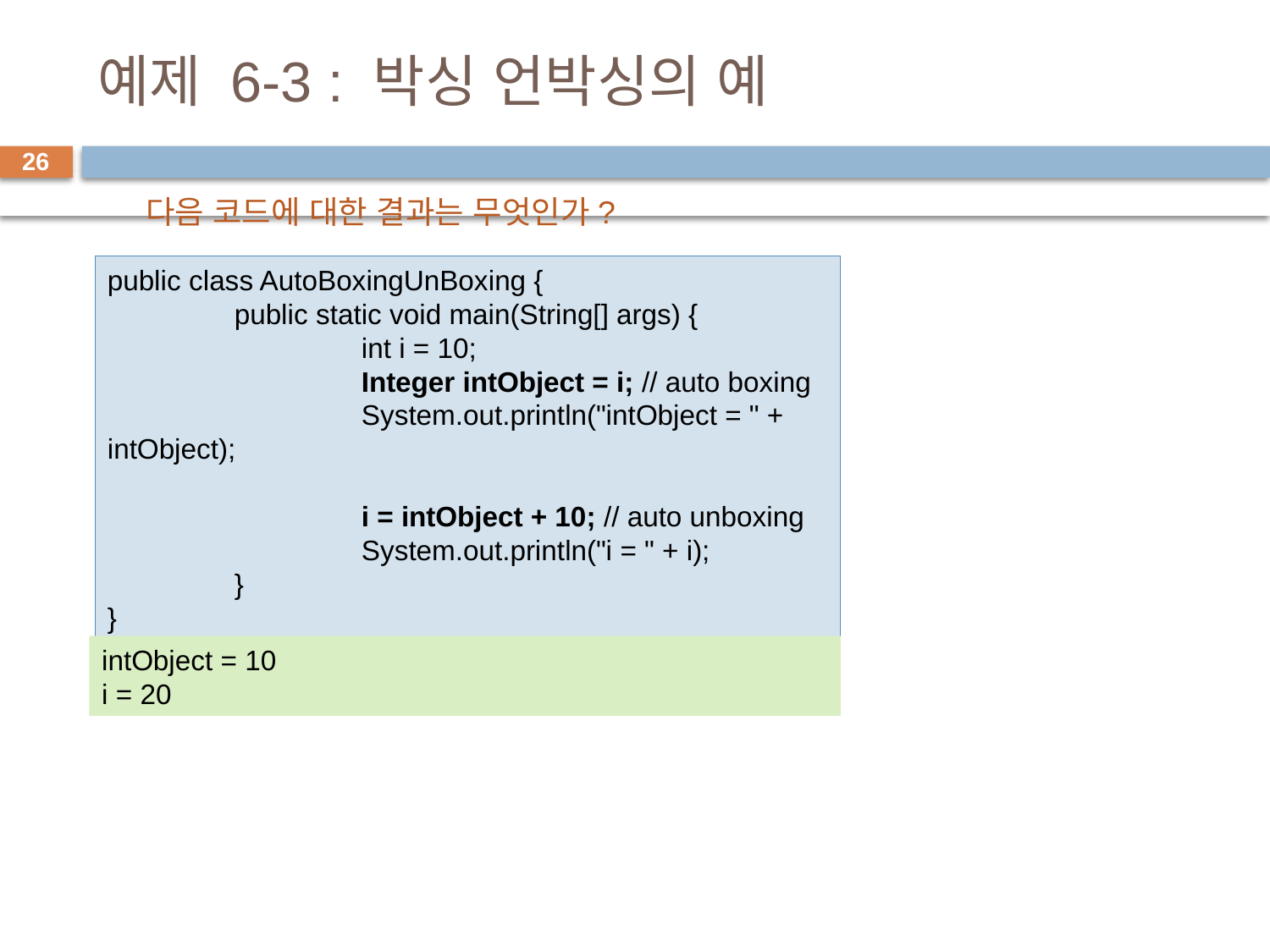

# 예제 6-3 : 박싱 언박싱의 예
26
다음 코드에 대한 결과는 무엇인가?
public class AutoBoxingUnBoxing {
	public static void main(String[] args) {
		int i = 10;
		Integer intObject = i; // auto boxing
		System.out.println("intObject = " + intObject);

		i = intObject + 10; // auto unboxing
		System.out.println("i = " + i);
	}
}
intObject = 10
i = 20